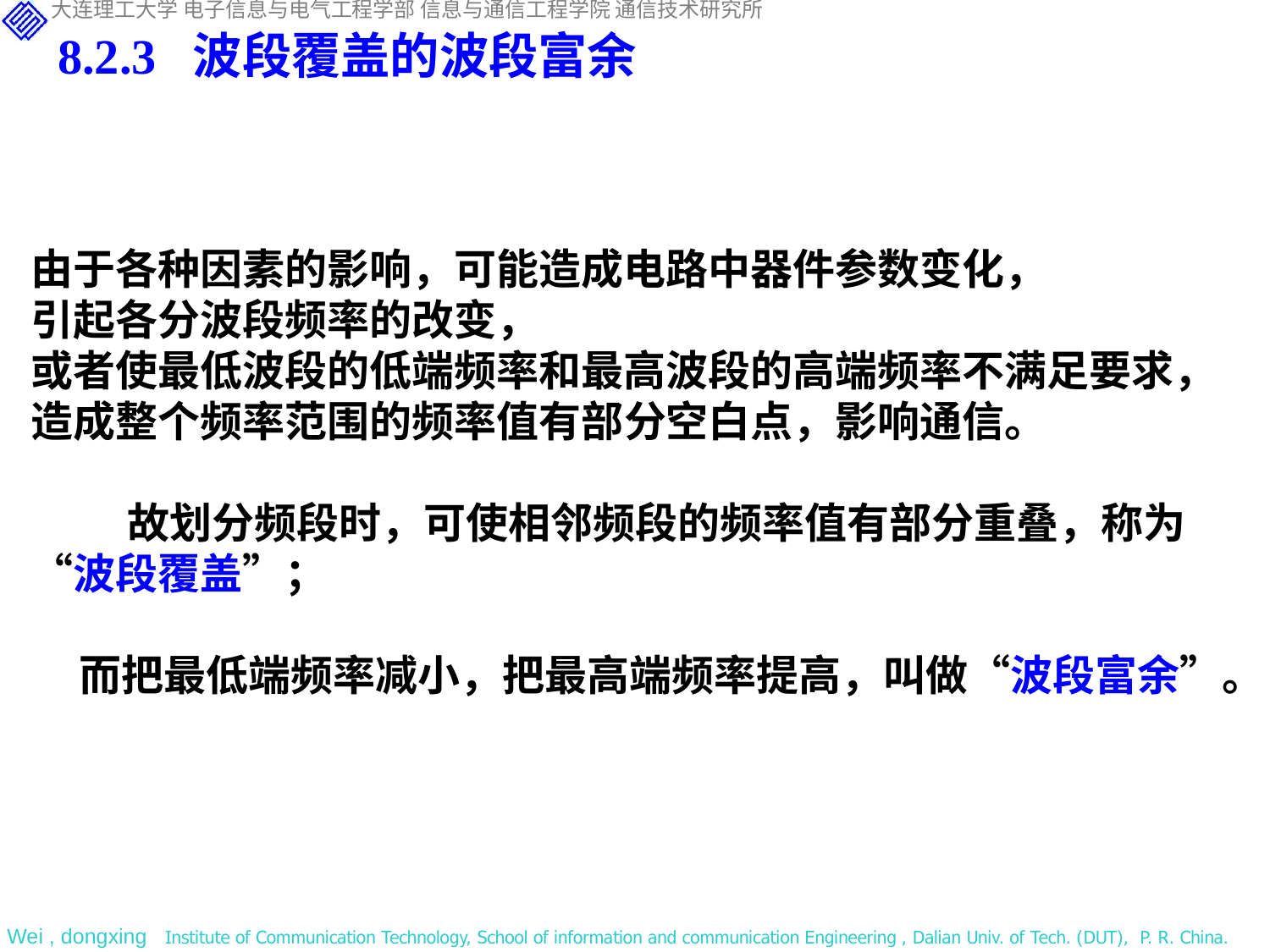

8.2.3  波段覆盖的波段富余
由于各种因素的影响，可能造成电路中器件参数变化，
引起各分波段频率的改变，
或者使最低波段的低端频率和最高波段的高端频率不满足要求，造成整个频率范围的频率值有部分空白点，影响通信。

         故划分频段时，可使相邻频段的频率值有部分重叠，称为“波段覆盖”；

    而把最低端频率减小，把最高端频率提高，叫做“波段富余”。